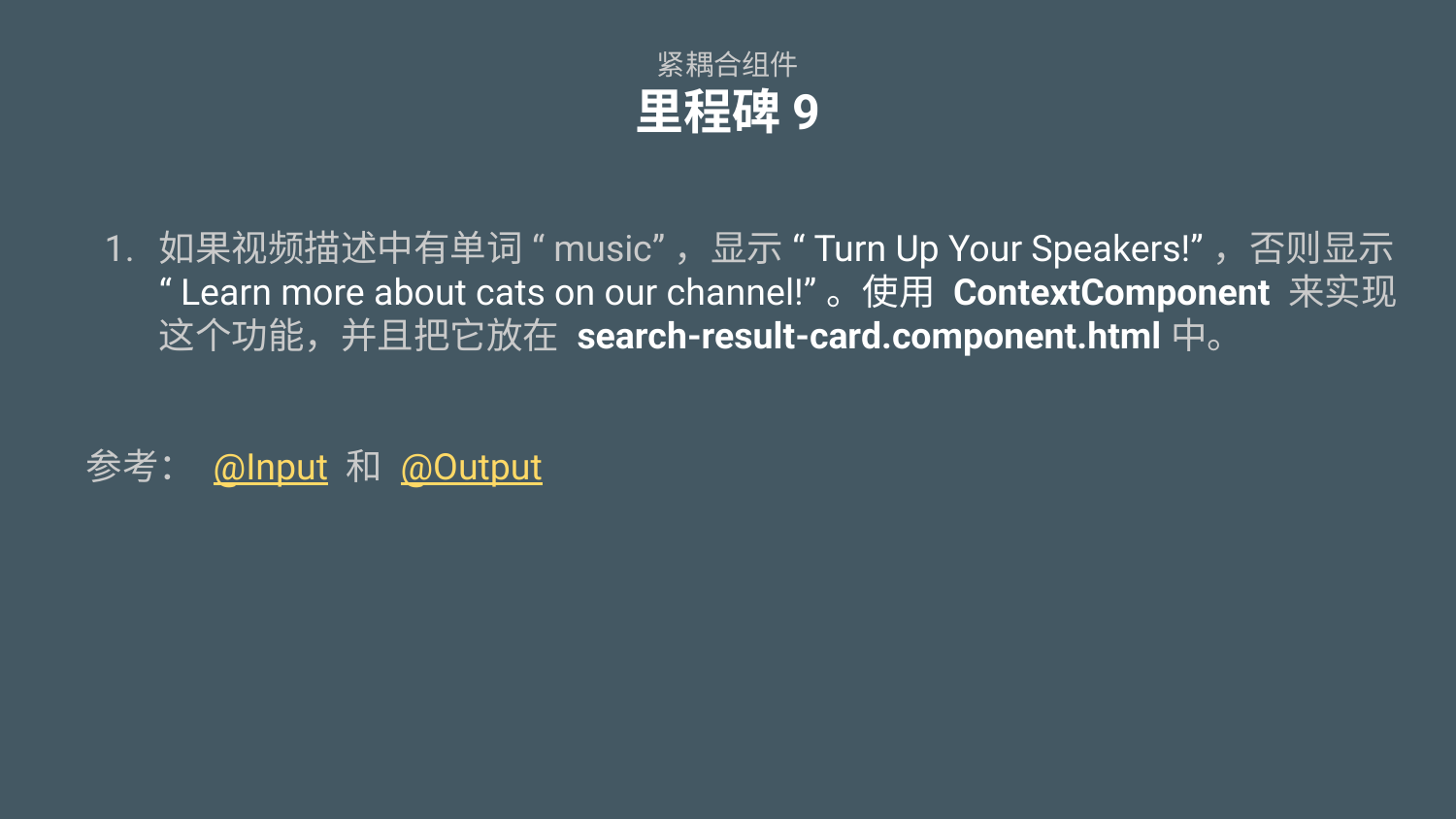

# 紧耦合组件 里程碑9
如果视频描述中有单词 “music”，显示 “Turn Up Your Speakers!”，否则显示“Learn more about cats on our channel!”。使用 ContextComponent 来实现这个功能，并且把它放在 search-result-card.component.html中。

参考： @Input 和 @Output